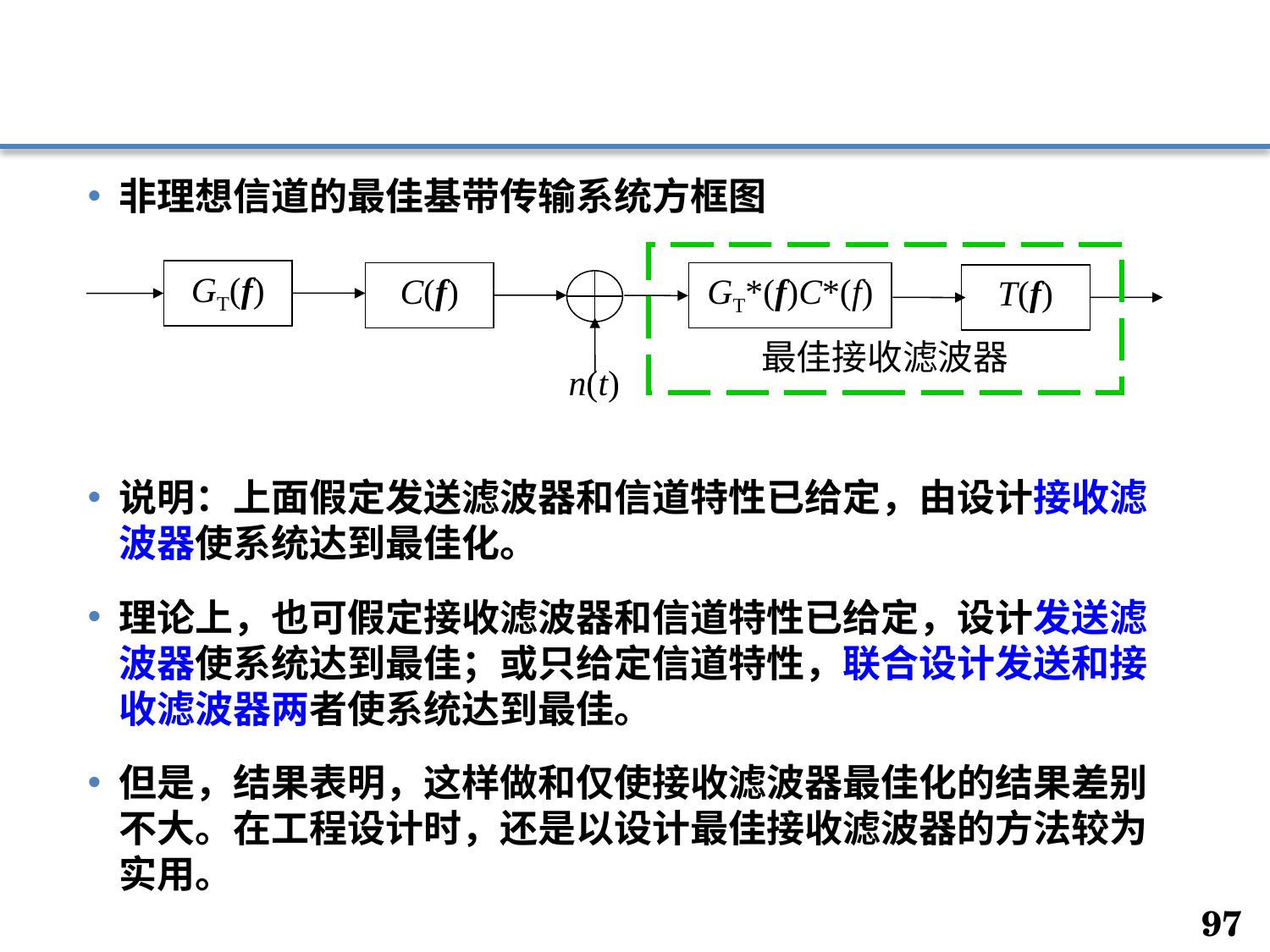

#
非理想信道的最佳基带传输系统方框图

说明：上面假定发送滤波器和信道特性已给定，由设计接收滤波器使系统达到最佳化。
理论上，也可假定接收滤波器和信道特性已给定，设计发送滤波器使系统达到最佳；或只给定信道特性，联合设计发送和接收滤波器两者使系统达到最佳。
但是，结果表明，这样做和仅使接收滤波器最佳化的结果差别不大。在工程设计时，还是以设计最佳接收滤波器的方法较为实用。

最佳接收滤波器
GT(f)

C(f)

GT*(f)C*(f)
T(f)

n(t)
97